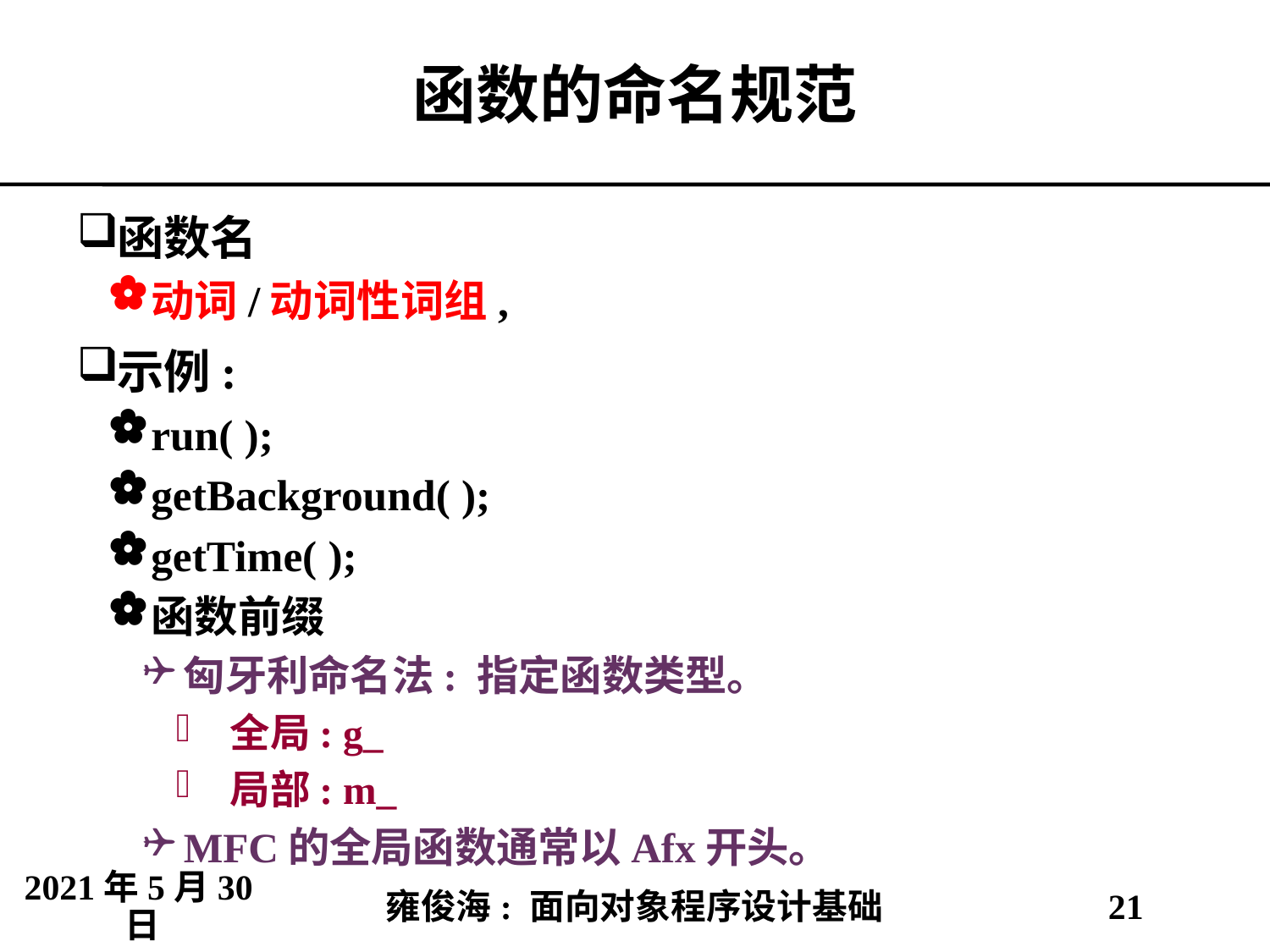

# 函数的命名规范

函数名
动词/动词性词组,
示例:
run( );
getBackground( );
getTime( );
函数前缀
匈牙利命名法: 指定函数类型。
全局: g_
局部: m_
MFC的全局函数通常以Afx开头。
2021年5月30日
雍俊海: 面向对象程序设计基础
21